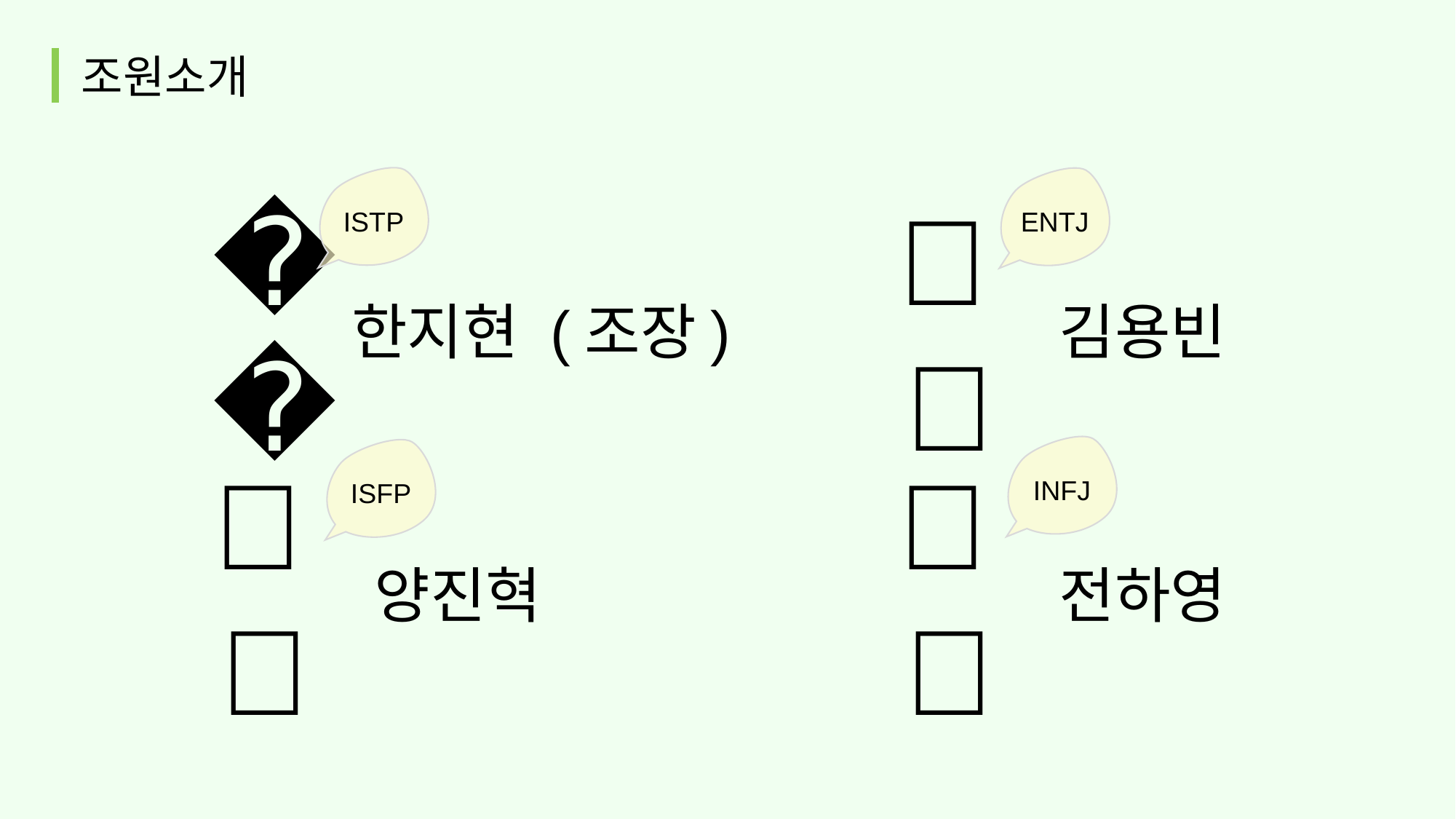

조원소개

ISTP

ENTJ
🐸
🐸
한지현 (조장)
김용빈

INFJ

ISFP
🐸
🐸
양진혁
전하영